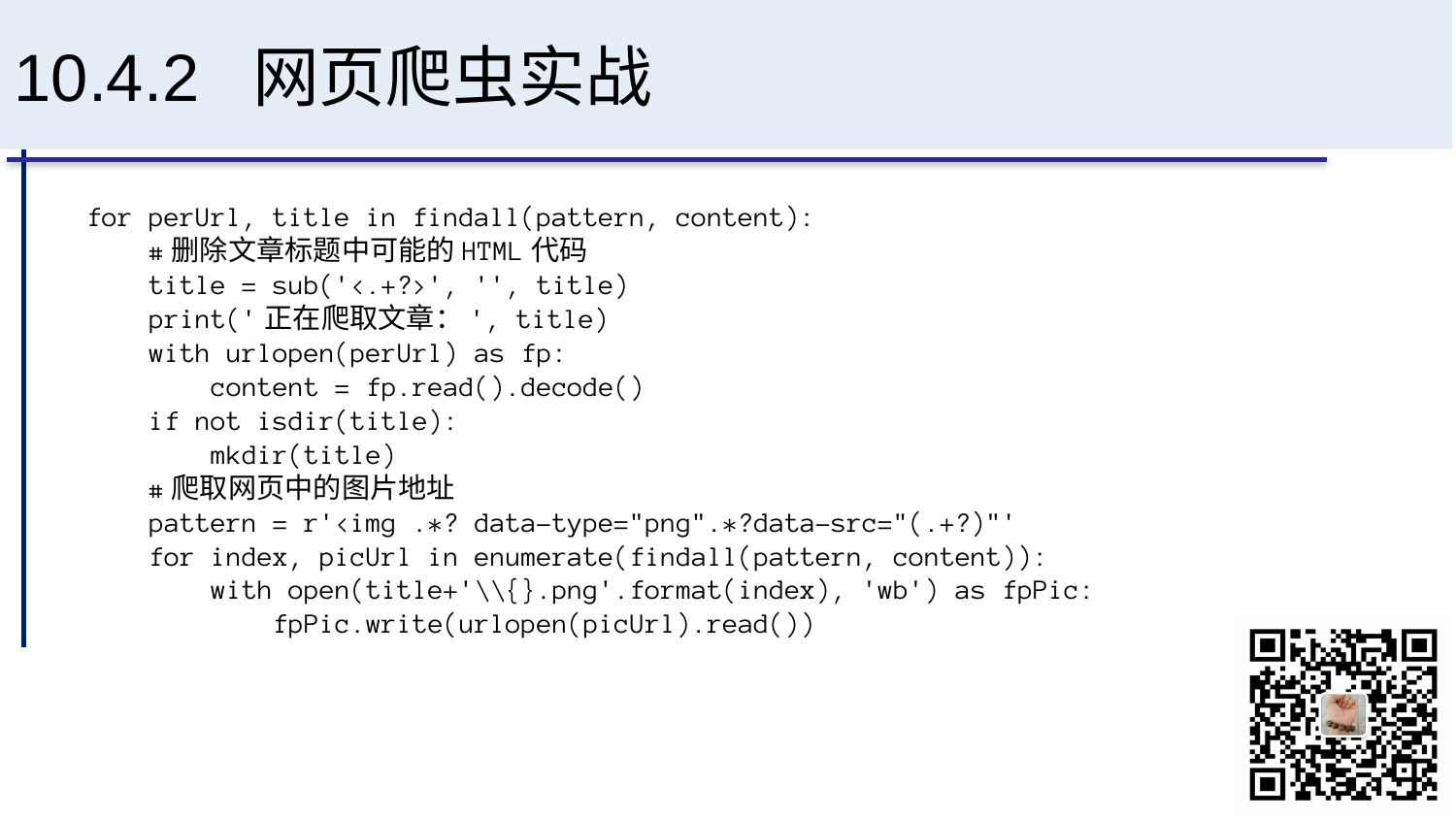

# 10.4.2  网页爬虫实战
for perUrl, title in findall(pattern, content):
    #删除文章标题中可能的HTML代码
    title = sub('<.+?>', '', title)
    print('正在爬取文章：', title)
    with urlopen(perUrl) as fp:
        content = fp.read().decode()
    if not isdir(title):
        mkdir(title)
    #爬取网页中的图片地址
    pattern = r'<img .*? data-type="png".*?data-src="(.+?)"'
    for index, picUrl in enumerate(findall(pattern, content)):
        with open(title+'\\{}.png'.format(index), 'wb') as fpPic:
            fpPic.write(urlopen(picUrl).read())